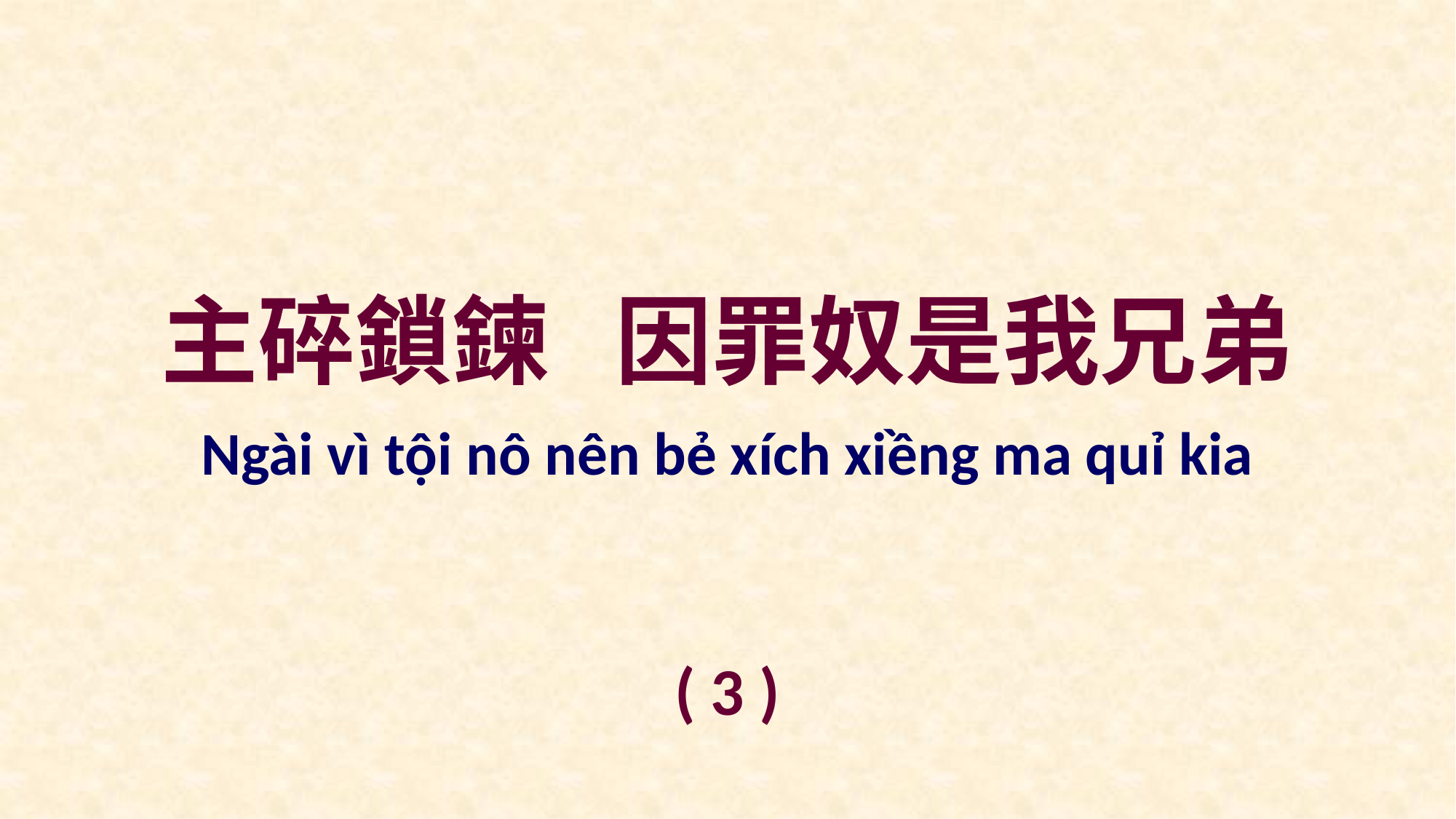

主碎鎖鍊   因罪奴是我兄弟
Ngài vì tội nô nên bẻ xích xiềng ma quỉ kia
( 3 )